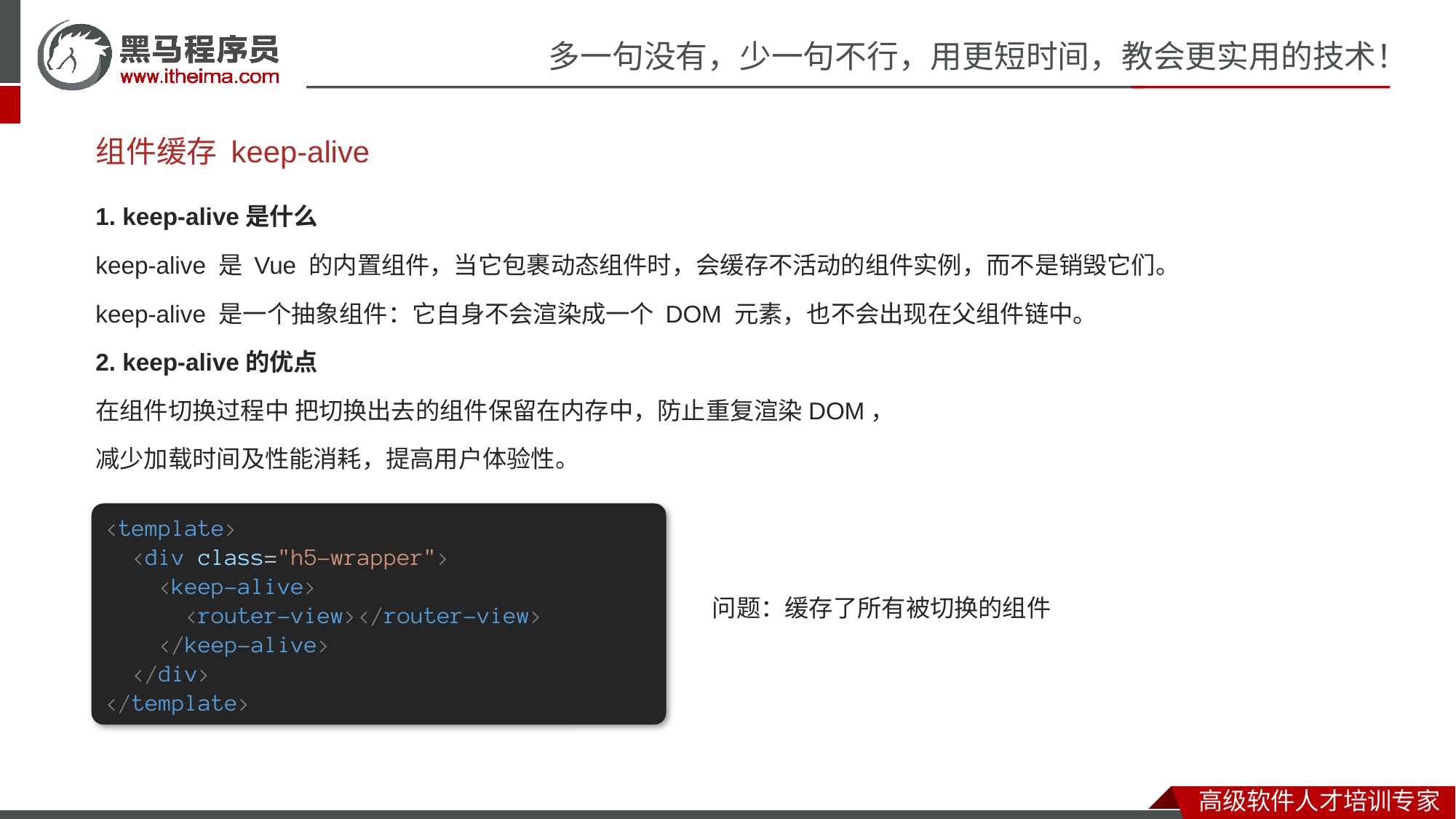

# 组件缓存 keep-alive
1. keep-alive是什么
keep-alive 是 Vue 的内置组件，当它包裹动态组件时，会缓存不活动的组件实例，而不是销毁它们。
keep-alive 是一个抽象组件：它自身不会渲染成一个 DOM 元素，也不会出现在父组件链中。
2. keep-alive的优点
在组件切换过程中 把切换出去的组件保留在内存中，防止重复渲染DOM，
减少加载时间及性能消耗，提高用户体验性。

<template>
  <div class="h5-wrapper">
    <keep-alive>
      <router-view></router-view>
    </keep-alive>
  </div>
</template>
问题：缓存了所有被切换的组件